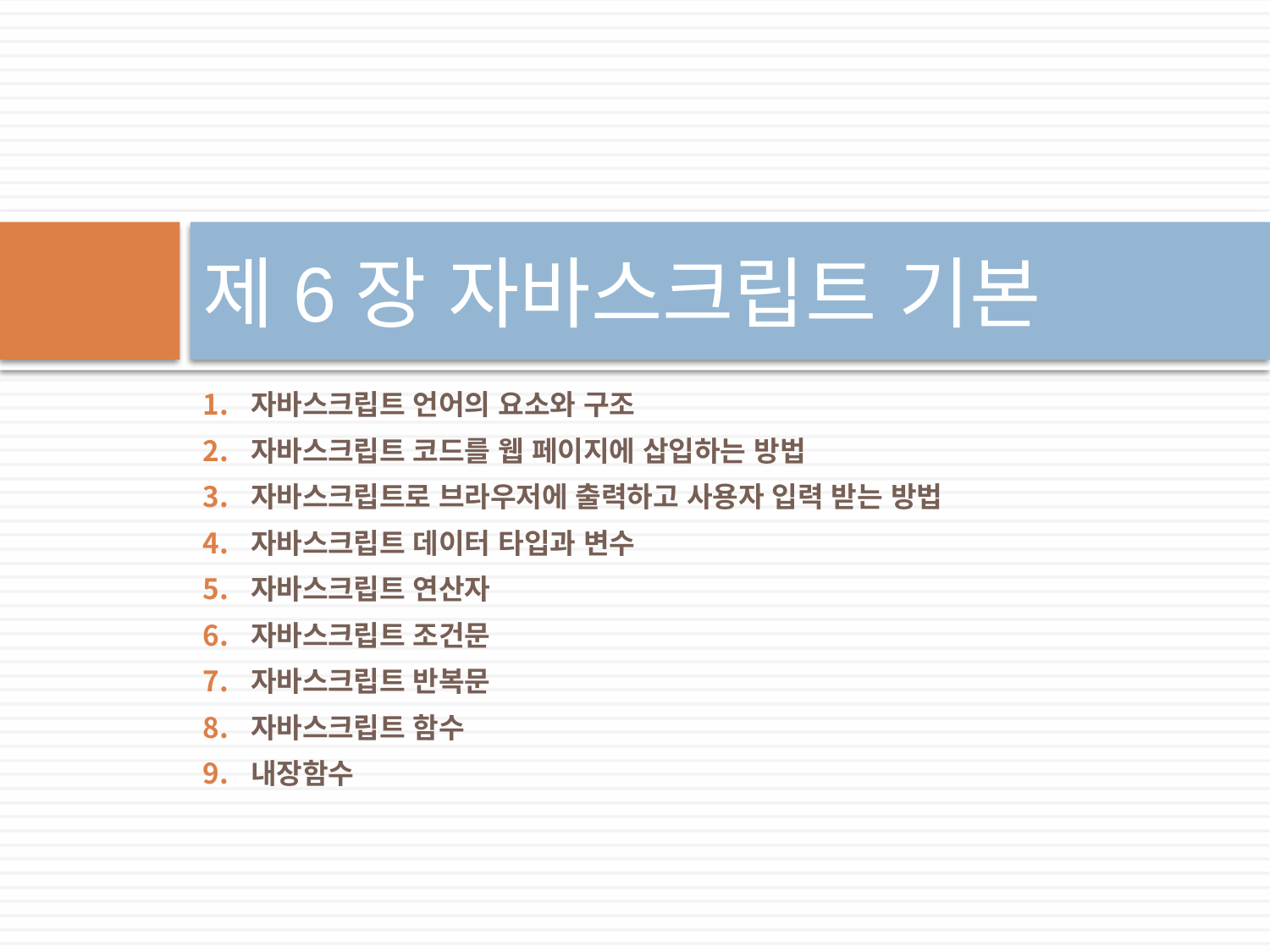

# 제6장 자바스크립트 기본
자바스크립트 언어의 요소와 구조
자바스크립트 코드를 웹 페이지에 삽입하는 방법
자바스크립트로 브라우저에 출력하고 사용자 입력 받는 방법
자바스크립트 데이터 타입과 변수
자바스크립트 연산자
자바스크립트 조건문
자바스크립트 반복문
자바스크립트 함수
내장함수